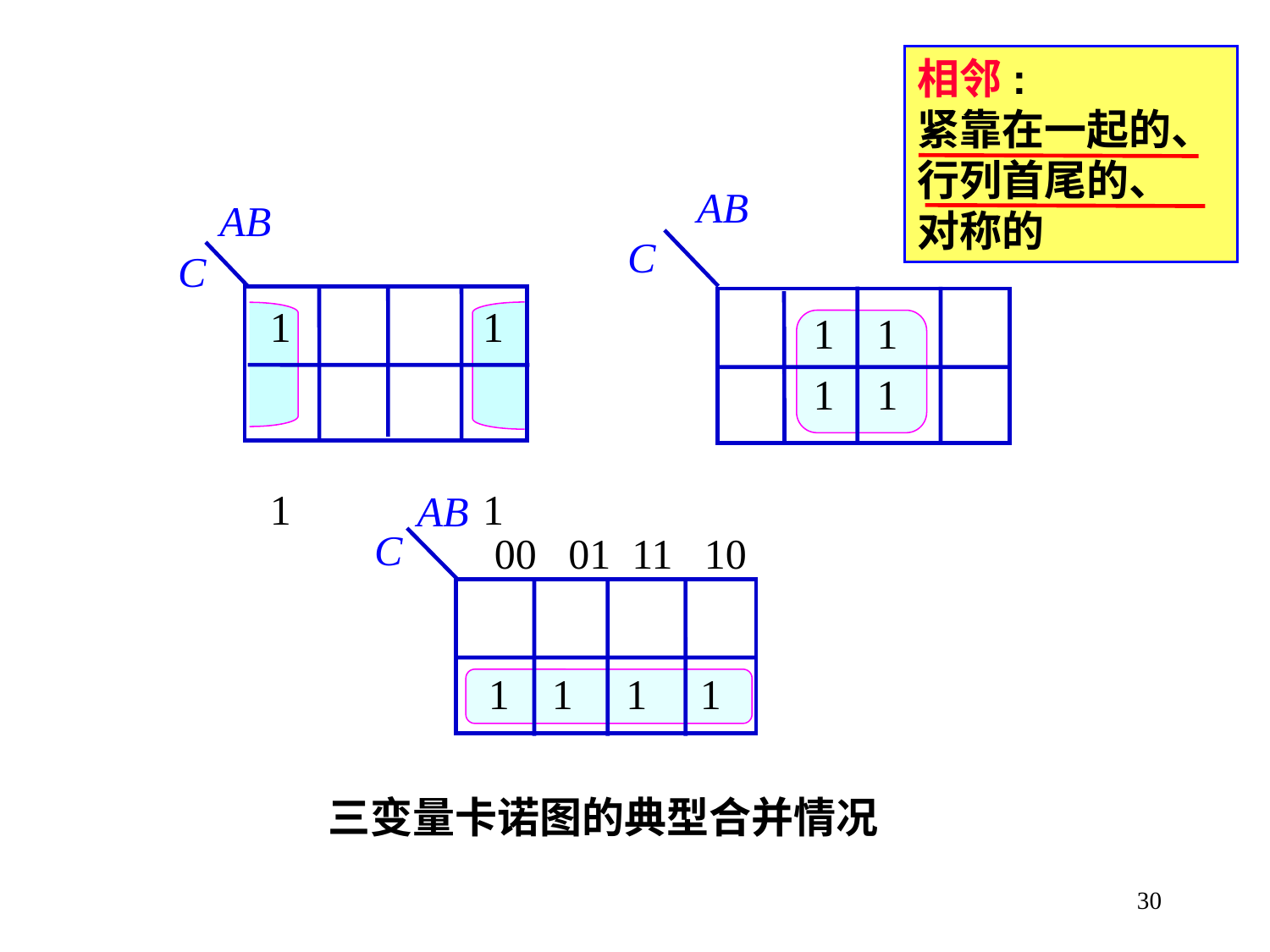

相邻:
紧靠在一起的、行列首尾的、
对称的
AB
AB
00  01  11  10
C

1      1
1      1

01

 00  01  11  10
C

1    1  1    1

01

AB
C
00   01  11   10

01

1    1     1     1

三变量卡诺图的典型合并情况
30